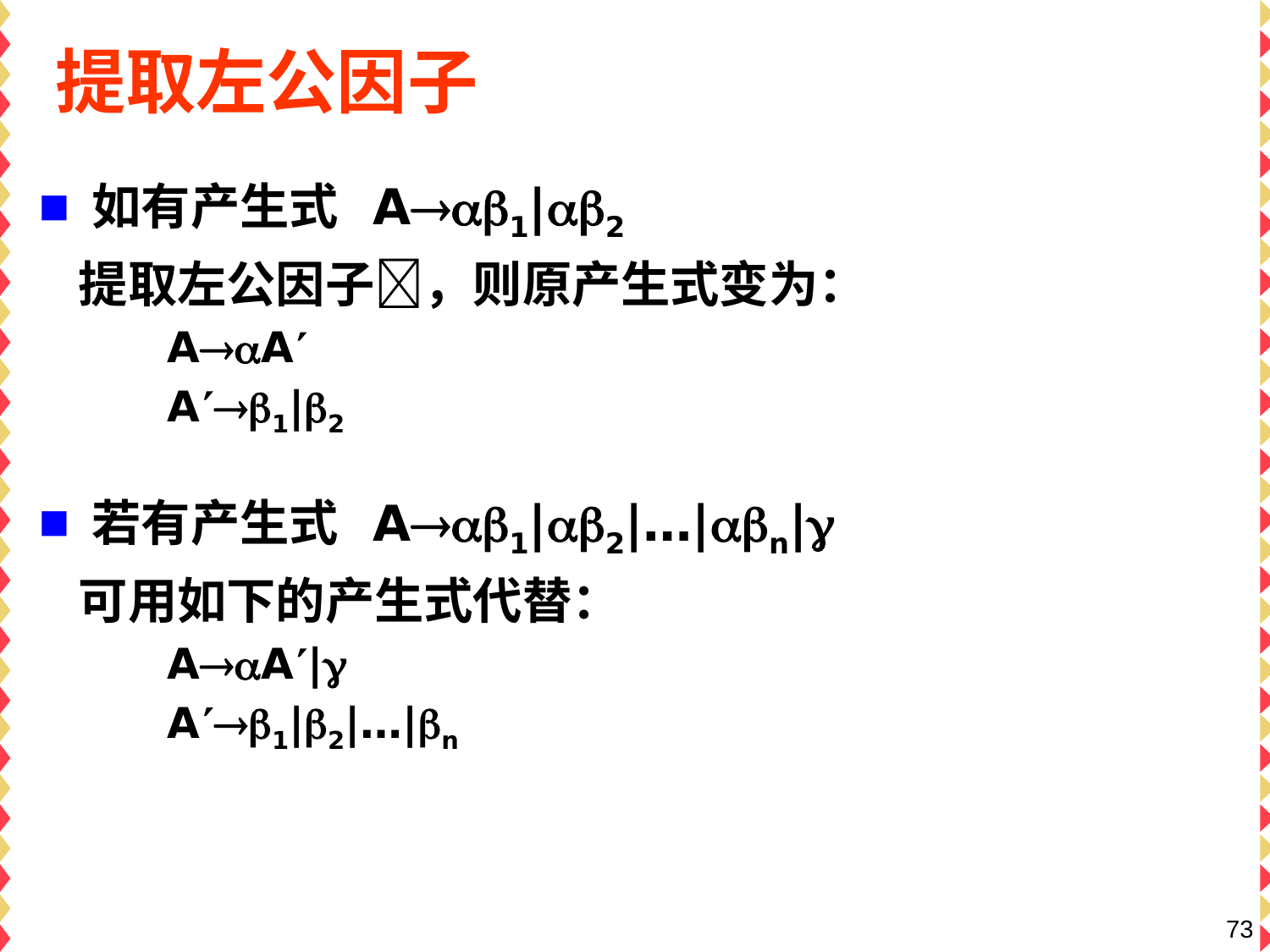

# 提取左公因子
如有产生式  A→αβ1|αβ2
  提取左公因子α，则原产生式变为：
    A→αA′
    A′→β1|β2

若有产生式  A→αβ1|αβ2|…|αβn|γ
  可用如下的产生式代替：
    A→αA′|γ
    A′→β1|β2|…|βn

73